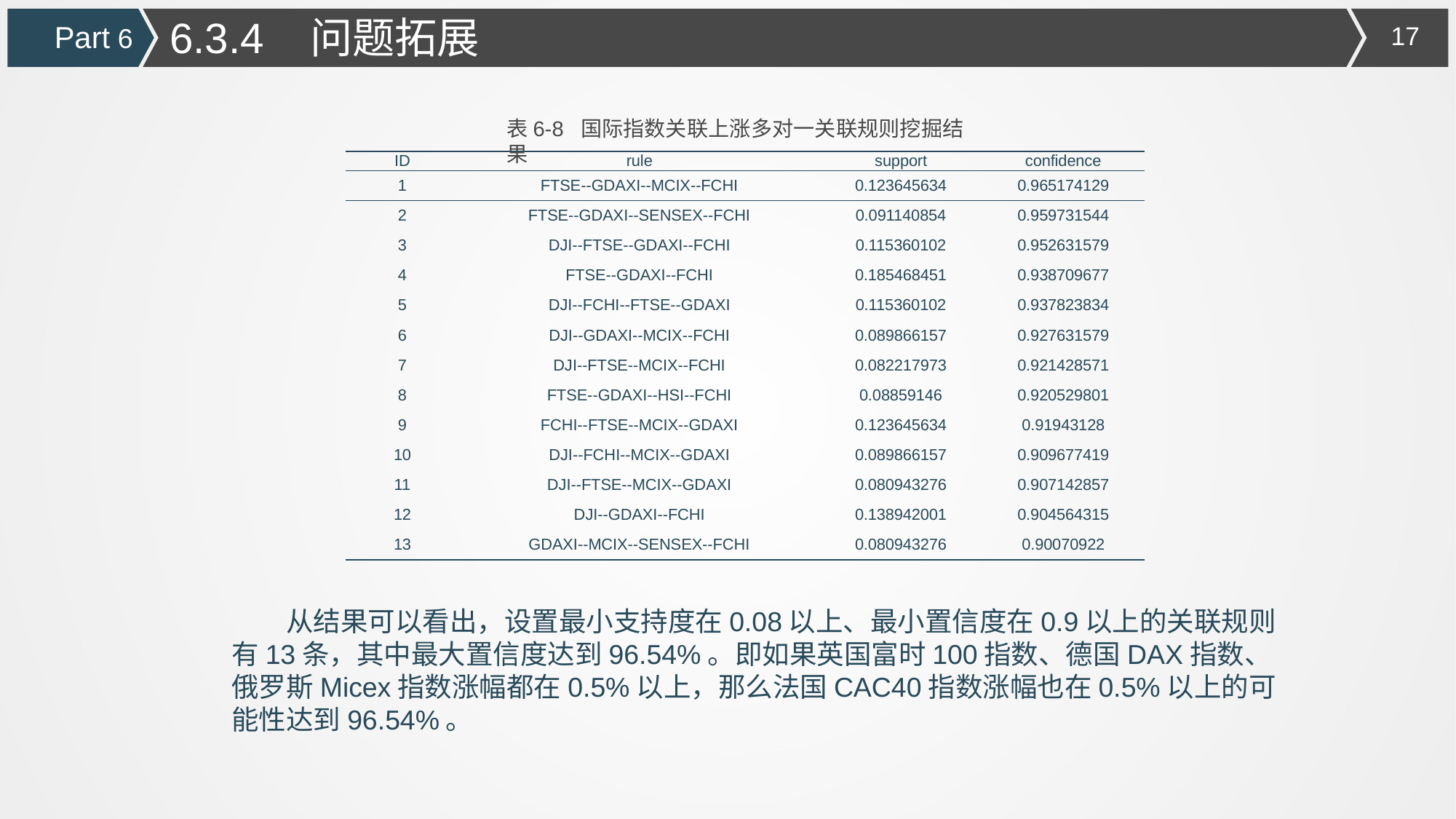

6.3.4   问题拓展
Part 6
表6-8  国际指数关联上涨多对一关联规则挖掘结果
| ID | rule | support | confidence |
| --- | --- | --- | --- |
| 1 | FTSE--GDAXI--MCIX--FCHI | 0.123645634 | 0.965174129 |
| 2 | FTSE--GDAXI--SENSEX--FCHI | 0.091140854 | 0.959731544 |
| 3 | DJI--FTSE--GDAXI--FCHI | 0.115360102 | 0.952631579 |
| 4 | FTSE--GDAXI--FCHI | 0.185468451 | 0.938709677 |
| 5 | DJI--FCHI--FTSE--GDAXI | 0.115360102 | 0.937823834 |
| 6 | DJI--GDAXI--MCIX--FCHI | 0.089866157 | 0.927631579 |
| 7 | DJI--FTSE--MCIX--FCHI | 0.082217973 | 0.921428571 |
| 8 | FTSE--GDAXI--HSI--FCHI | 0.08859146 | 0.920529801 |
| 9 | FCHI--FTSE--MCIX--GDAXI | 0.123645634 | 0.91943128 |
| 10 | DJI--FCHI--MCIX--GDAXI | 0.089866157 | 0.909677419 |
| 11 | DJI--FTSE--MCIX--GDAXI | 0.080943276 | 0.907142857 |
| 12 | DJI--GDAXI--FCHI | 0.138942001 | 0.904564315 |
| 13 | GDAXI--MCIX--SENSEX--FCHI | 0.080943276 | 0.90070922 |
从结果可以看出，设置最小支持度在0.08以上、最小置信度在0.9以上的关联规则有13条，其中最大置信度达到96.54%。即如果英国富时100指数、德国DAX指数、俄罗斯Micex指数涨幅都在0.5%以上，那么法国CAC40指数涨幅也在0.5%以上的可能性达到96.54%。